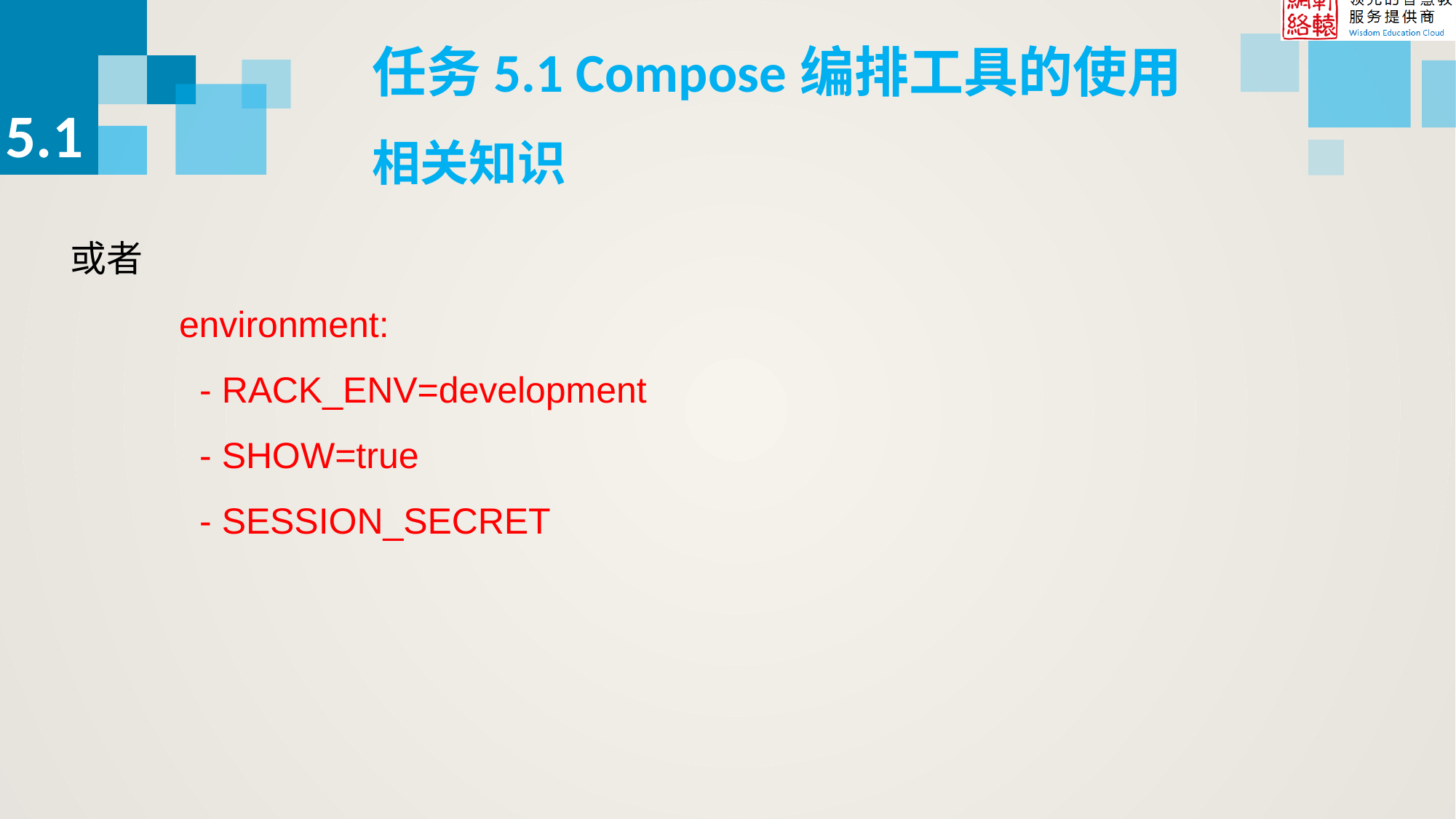

任务5.1 Compose编排工具的使用
5.1
相关知识
或者
environment:
  - RACK_ENV=development
  - SHOW=true
  - SESSION_SECRET